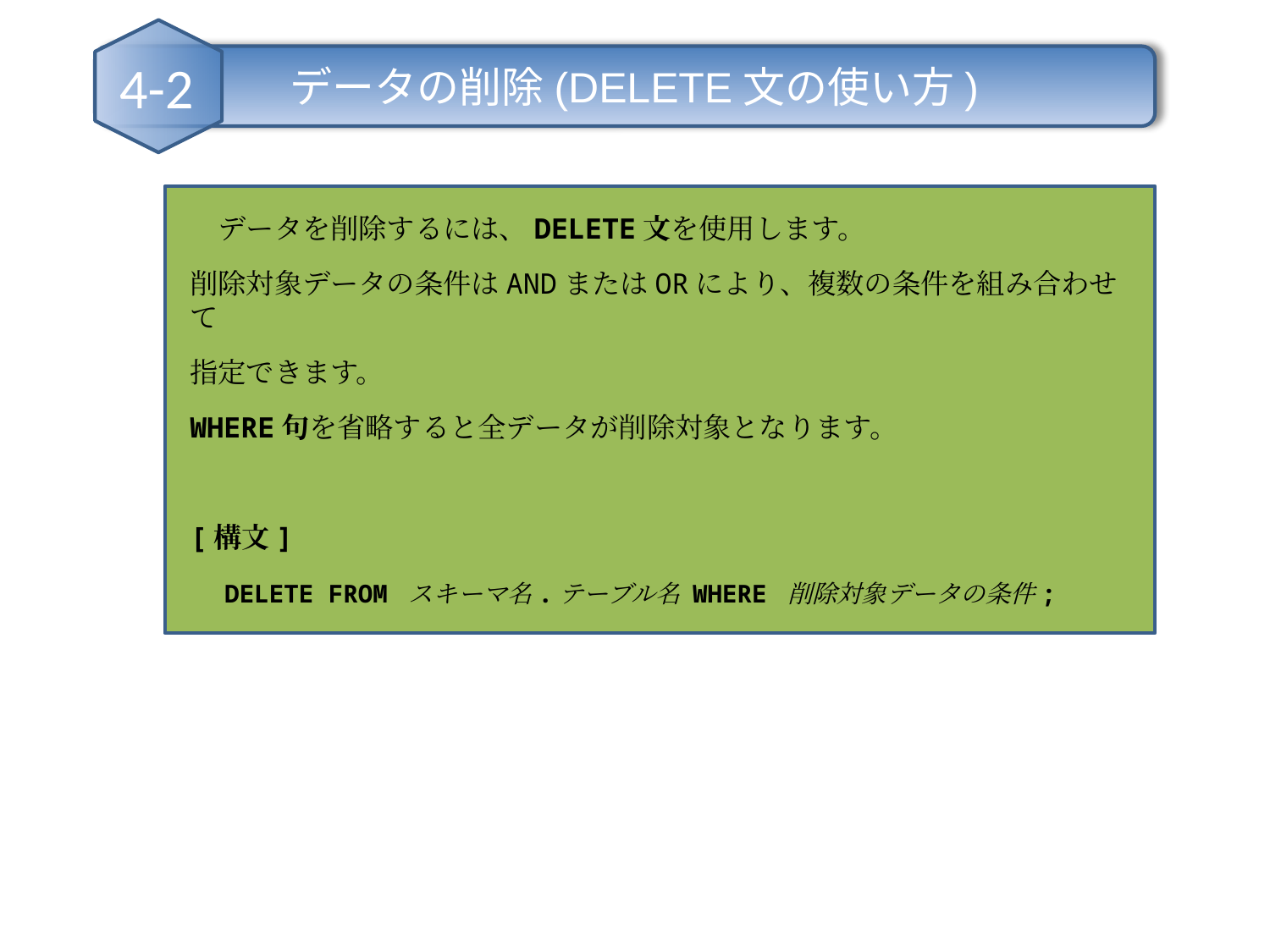

データの削除(DELETE文の使い方)
4-2
　データを削除するには、DELETE文を使用します。
削除対象データの条件はANDまたはORにより、複数の条件を組み合わせて
指定できます。
WHERE句を省略すると全データが削除対象となります。

[構文]
　DELETE FROM スキーマ名.テーブル名 WHERE 削除対象データの条件;